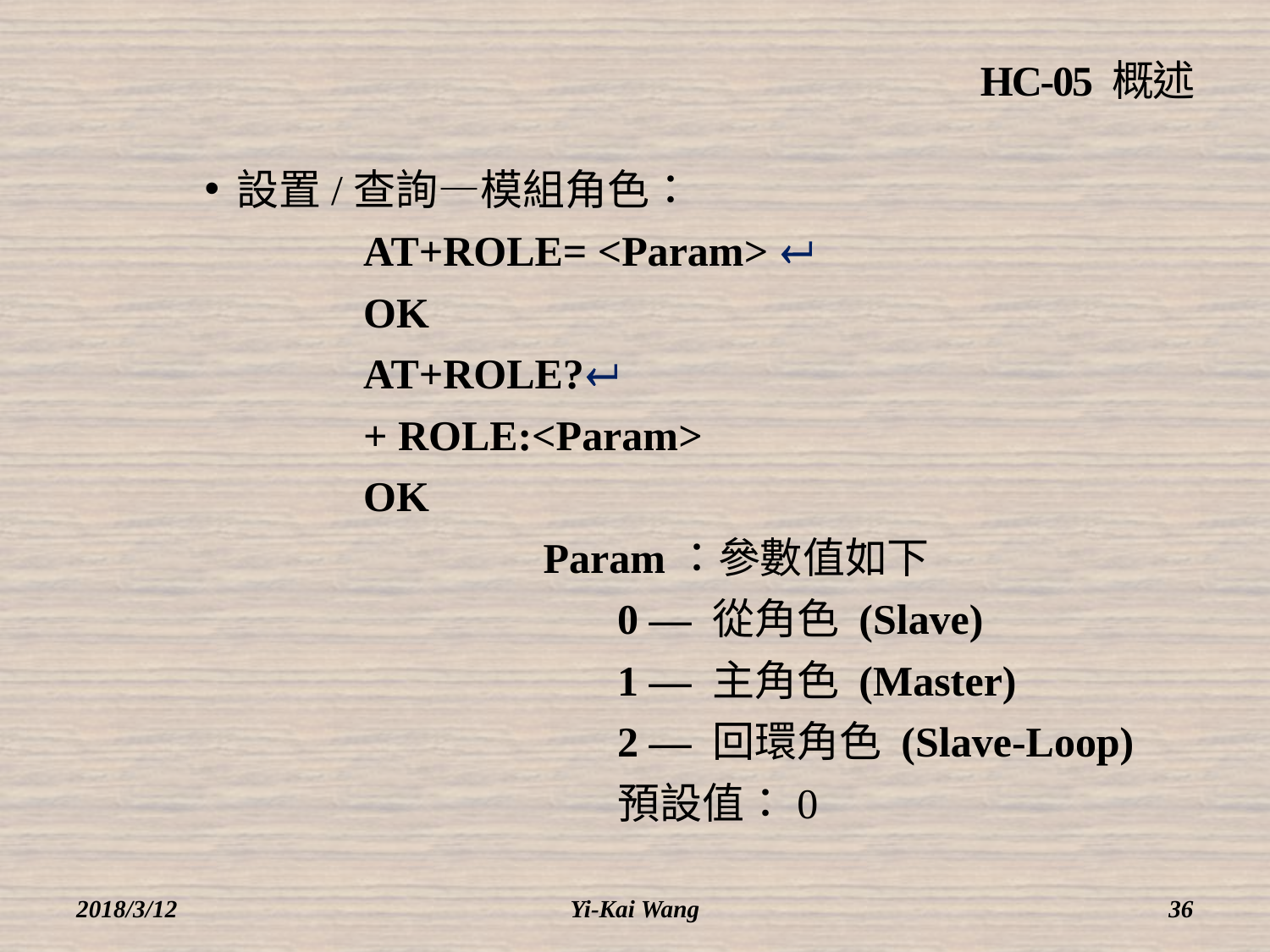

# HC-05 概述
設置/查詢—模組角色：
		AT+ROLE= <Param> ↵
		OK
		AT+ROLE?↵
		+ ROLE:<Param>
		OK
			     Param：參數值如下
  				0 — 從角色 (Slave)
				1 — 主角色 (Master)
				2 — 回環角色 (Slave-Loop)
				預設值：0
2018/3/12
Yi-Kai Wang
36